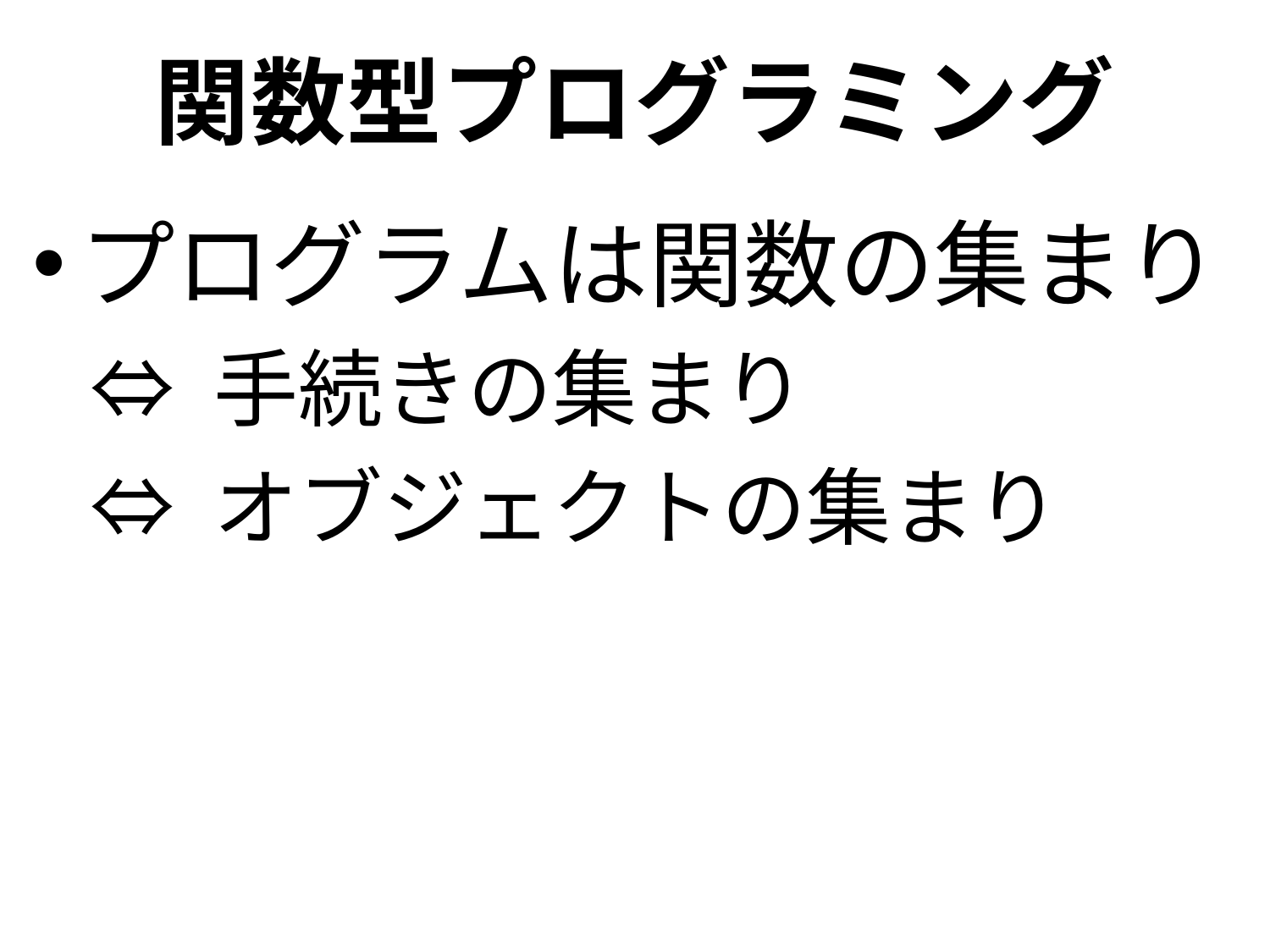

# 関数型プログラミング
プログラムは関数の集まり
⇔ 手続きの集まり
⇔ オブジェクトの集まり